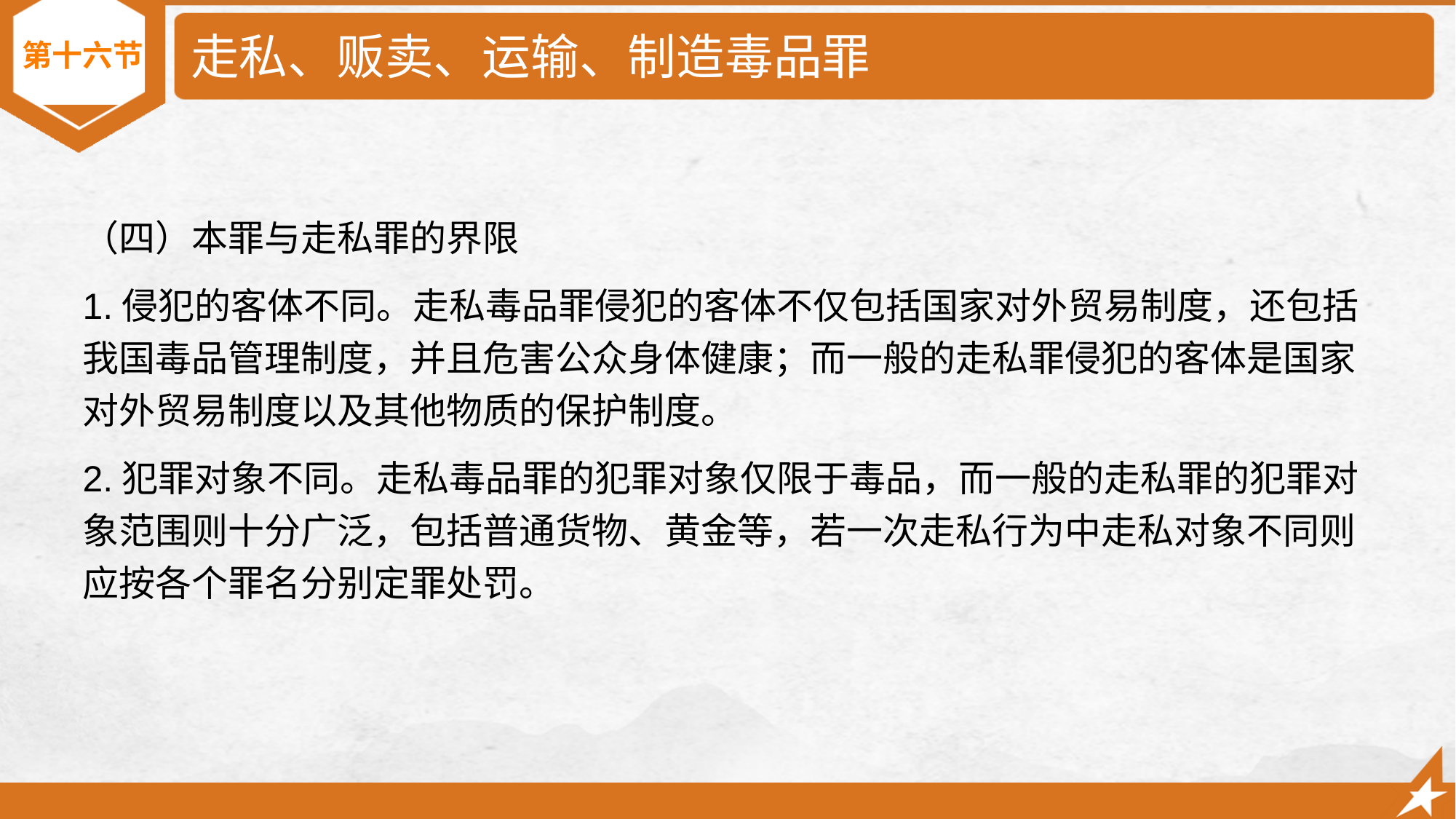

# 走私、贩卖、运输、制造毒品罪
第十六节

（四）本罪与走私罪的界限
1.侵犯的客体不同。走私毒品罪侵犯的客体不仅包括国家对外贸易制度，还包括我国毒品管理制度，并且危害公众身体健康；而一般的走私罪侵犯的客体是国家对外贸易制度以及其他物质的保护制度。
2.犯罪对象不同。走私毒品罪的犯罪对象仅限于毒品，而一般的走私罪的犯罪对象范围则十分广泛，包括普通货物、黄金等，若一次走私行为中走私对象不同则应按各个罪名分别定罪处罚。